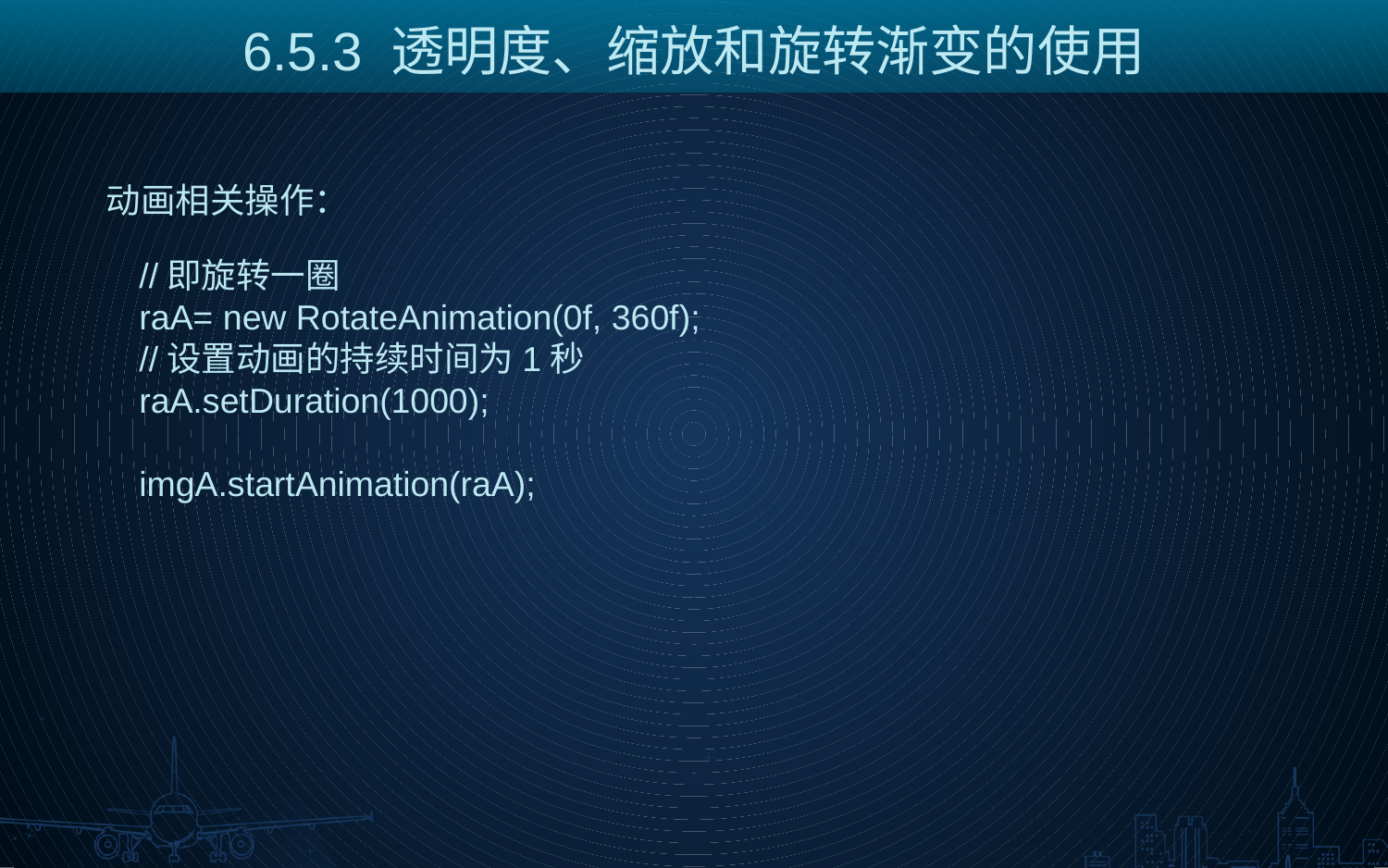

6.5.3 透明度、缩放和旋转渐变的使用
动画相关操作：
//即旋转一圈
raA= new RotateAnimation(0f, 360f);
//设置动画的持续时间为1秒
raA.setDuration(1000);

imgA.startAnimation(raA);